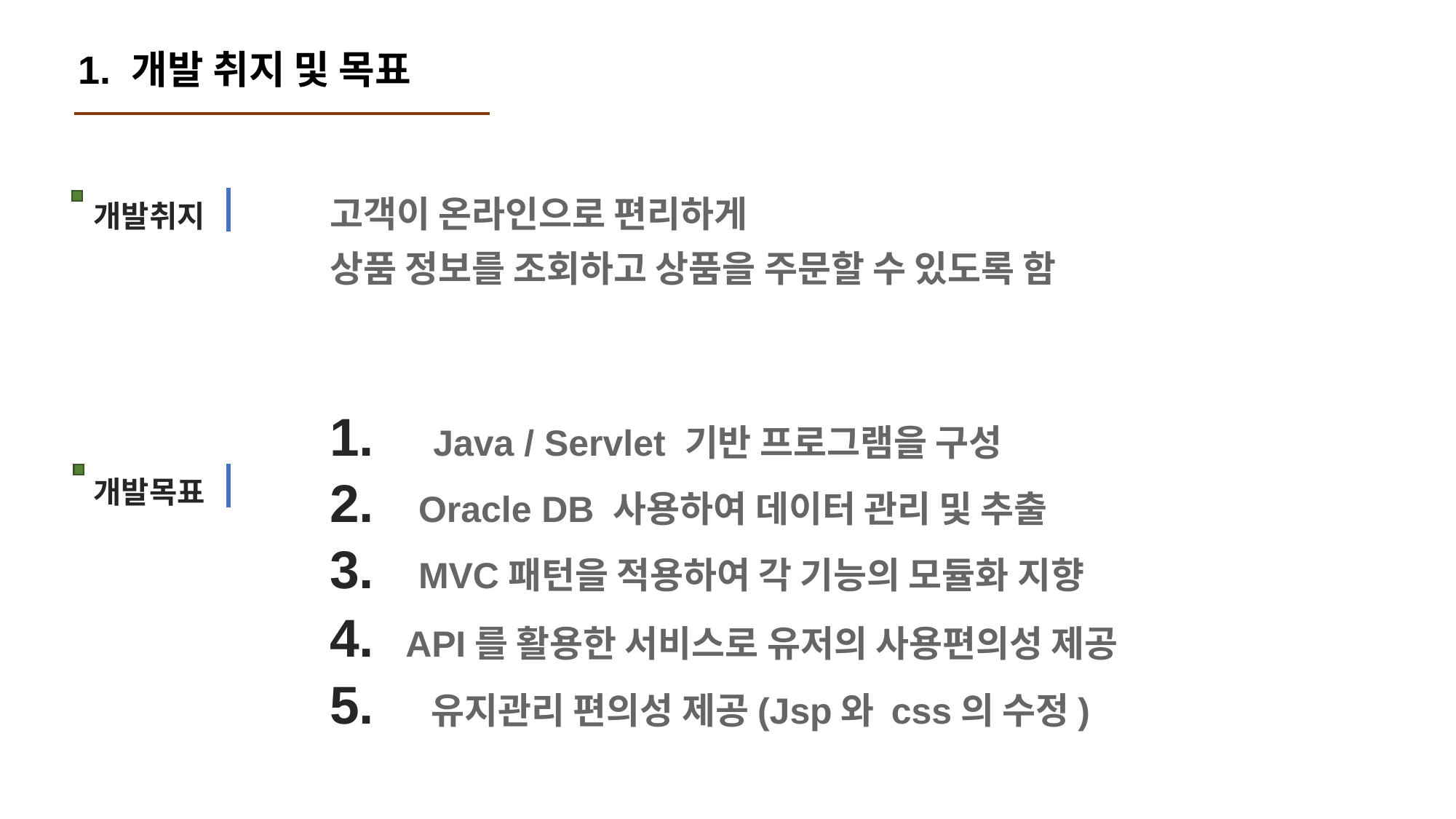

1. 개발 취지 및 목표
개발취지

고객이 온라인으로 편리하게
상품 정보를 조회하고 상품을 주문할 수 있도록 함
1.    Java / Servlet 기반 프로그램을 구성
2.   Oracle DB 사용하여 데이터 관리 및 추출
3.   MVC패턴을 적용하여 각 기능의 모듈화 지향
4.  API를 활용한 서비스로 유저의 사용편의성 제공
5.   유지관리 편의성 제공(Jsp와 css의 수정)

개발목표